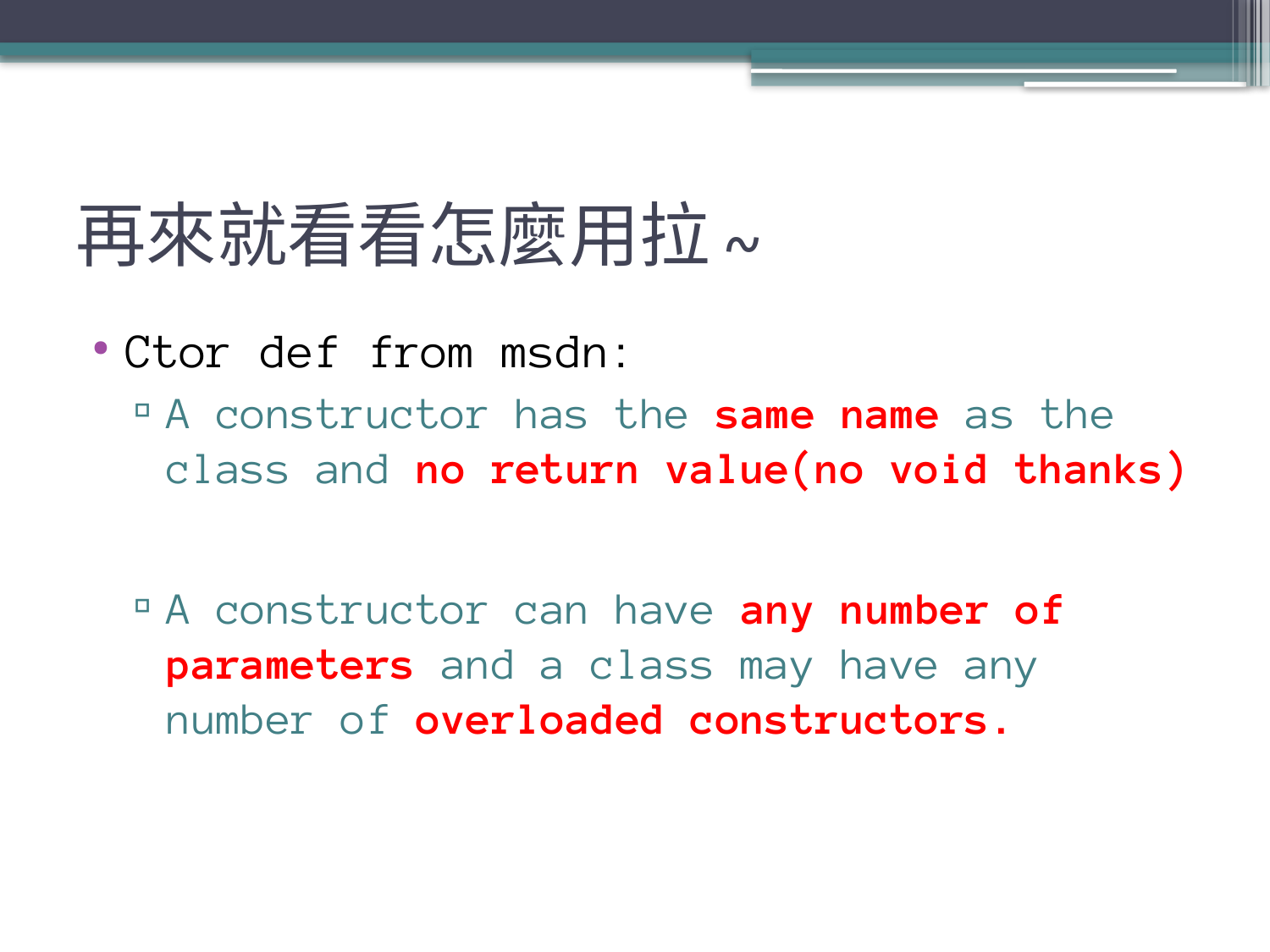

# 再來就看看怎麼用拉~
Ctor def from msdn:
A constructor has the same name as the class and no return value(no void thanks)

A constructor can have any number of parameters and a class may have any number of overloaded constructors.